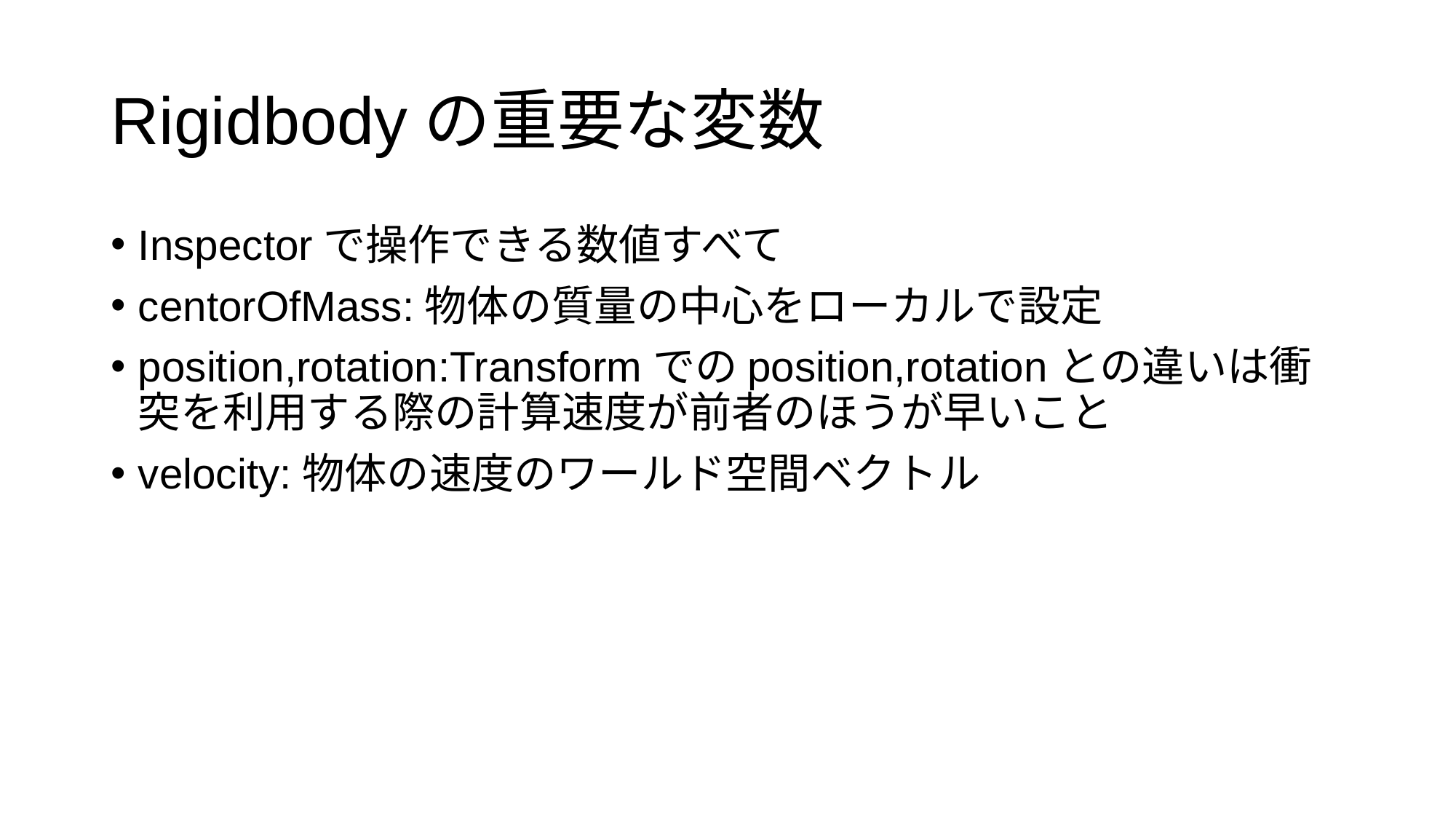

# Rigidbodyの重要な変数
Inspectorで操作できる数値すべて
centorOfMass:物体の質量の中心をローカルで設定
position,rotation:Transformでのposition,rotationとの違いは衝突を利用する際の計算速度が前者のほうが早いこと
velocity:物体の速度のワールド空間ベクトル